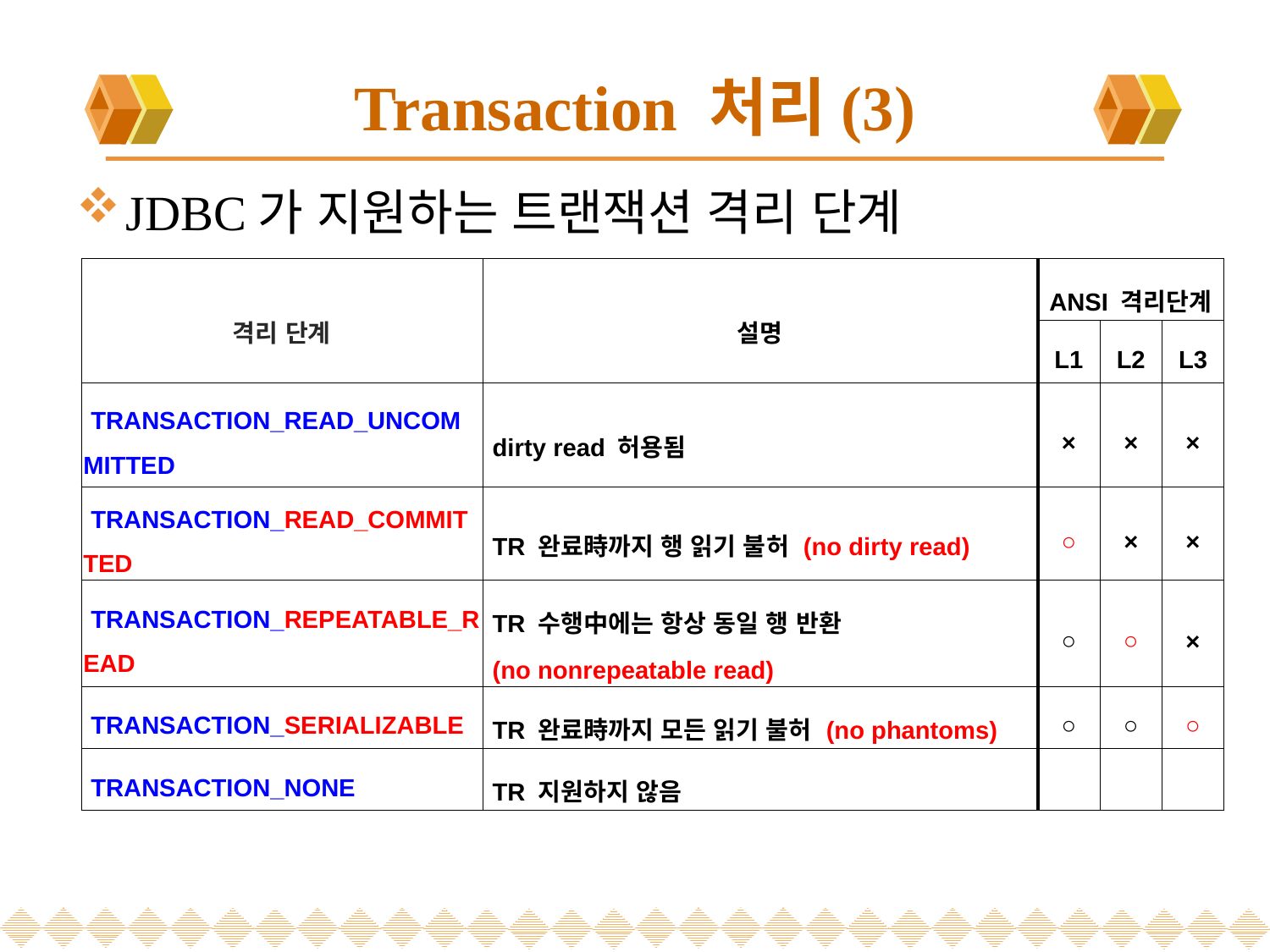

# Transaction 처리(3)
JDBC가 지원하는 트랜잭션 격리 단계
| 격리 단계 | 설명 | ANSI 격리단계 |  |  |
| --- | --- | --- | --- | --- |
|  |  | L1 | L2 | L3 |
| TRANSACTION\_READ\_UNCOMMITTED | dirty read 허용됨 | × | × | × |
| TRANSACTION\_READ\_COMMITTED | TR 완료時까지 행 읽기 불허 (no dirty read) | ○ | × | × |
| TRANSACTION\_REPEATABLE\_READ | TR 수행中에는 항상 동일 행 반환 (no nonrepeatable read) | ○ | ○ | × |
| TRANSACTION\_SERIALIZABLE | TR 완료時까지 모든 읽기 불허 (no phantoms) | ○ | ○ | ○ |
| TRANSACTION\_NONE | TR 지원하지 않음 |  |  |  |